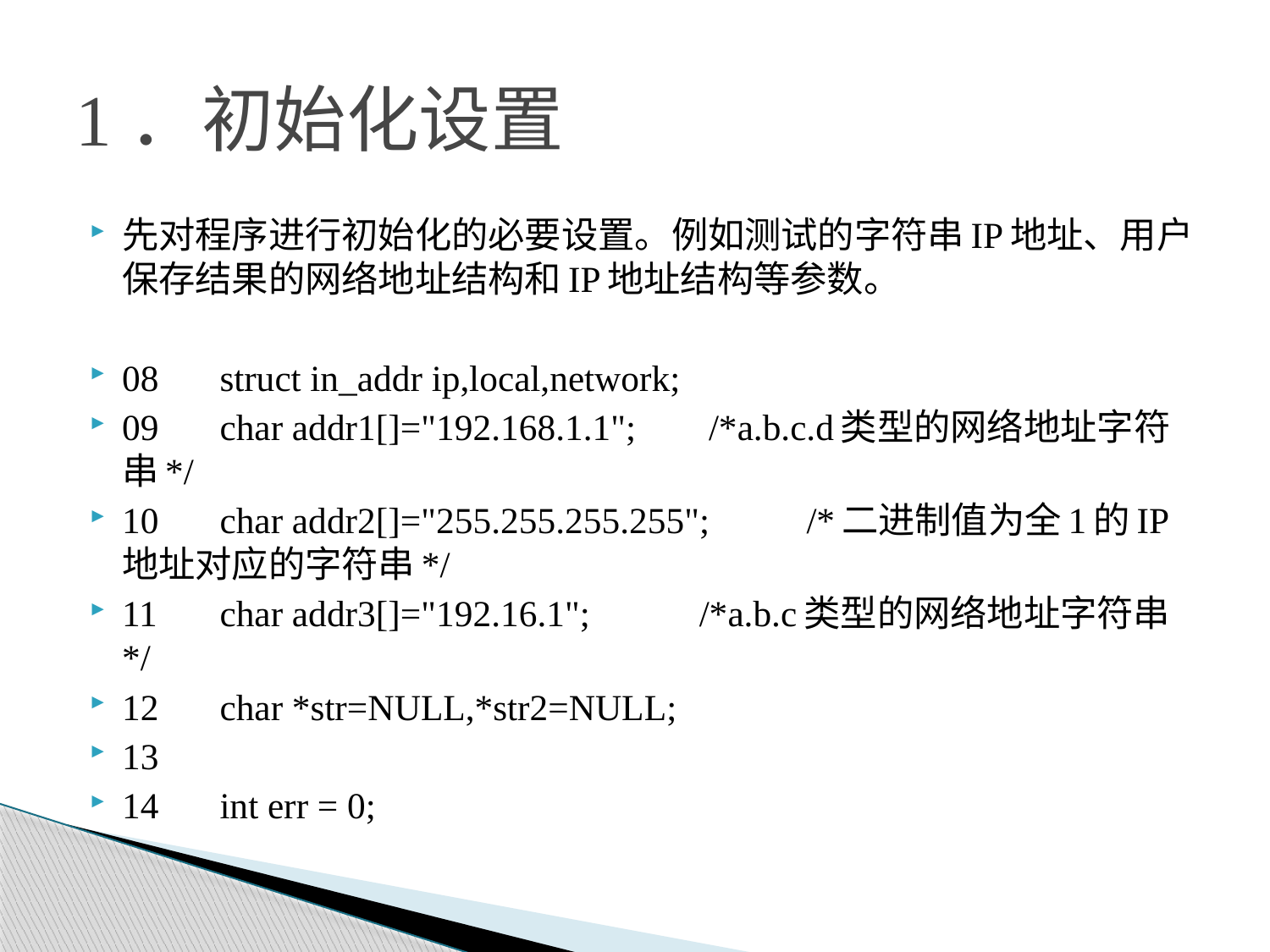

# 1．初始化设置
先对程序进行初始化的必要设置。例如测试的字符串IP地址、用户保存结果的网络地址结构和IP地址结构等参数。

08	struct in_addr ip,local,network;
09	char addr1[]="192.168.1.1";	/*a.b.c.d类型的网络地址字符串*/
10	char addr2[]="255.255.255.255";	/*二进制值为全1的IP地址对应的字符串*/
11	char addr3[]="192.16.1";            /*a.b.c类型的网络地址字符串*/
12	char *str=NULL,*str2=NULL;
13
14	int err = 0;